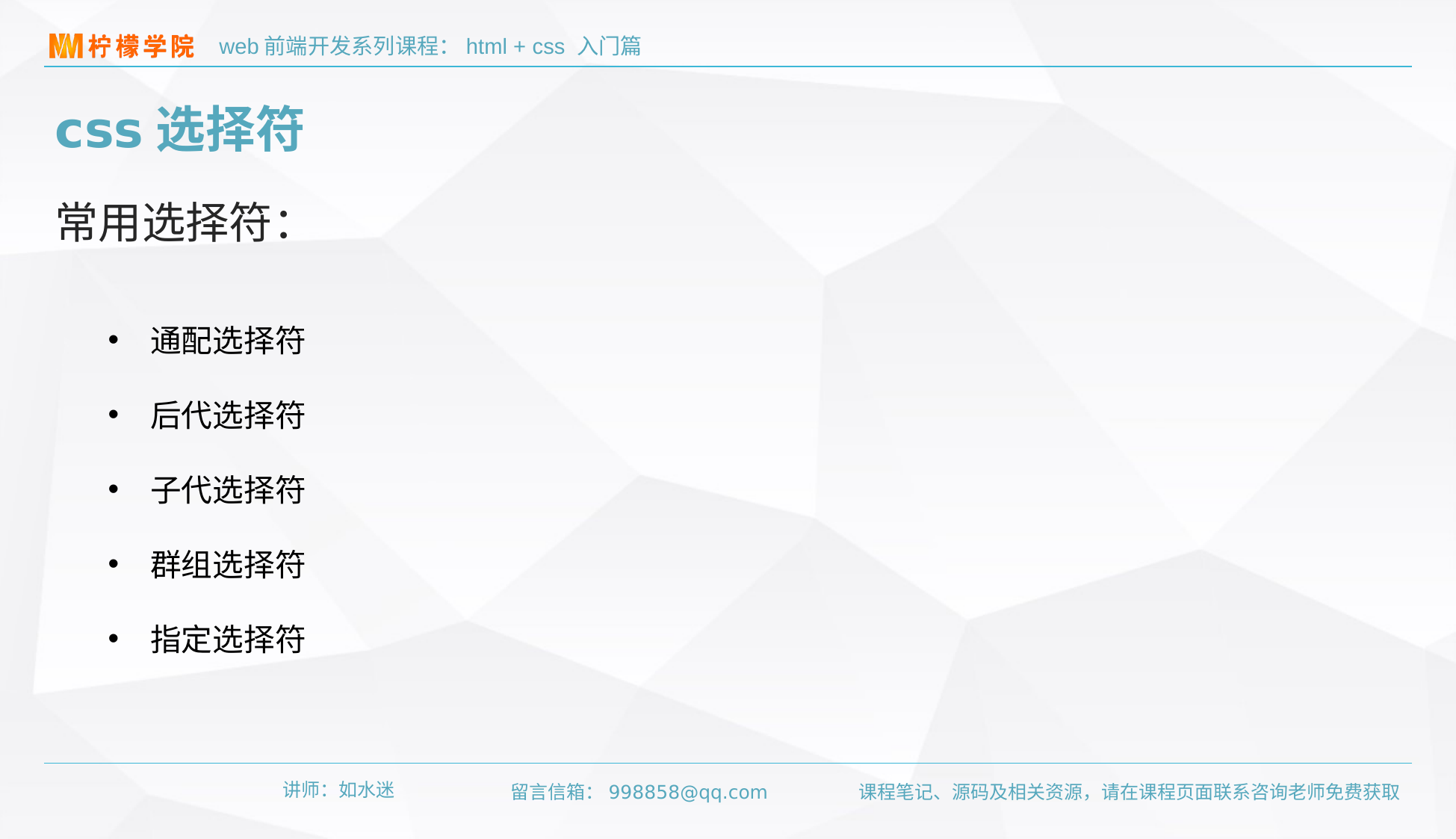

css选择符
常用选择符：
通配选择符
后代选择符
子代选择符
群组选择符
指定选择符